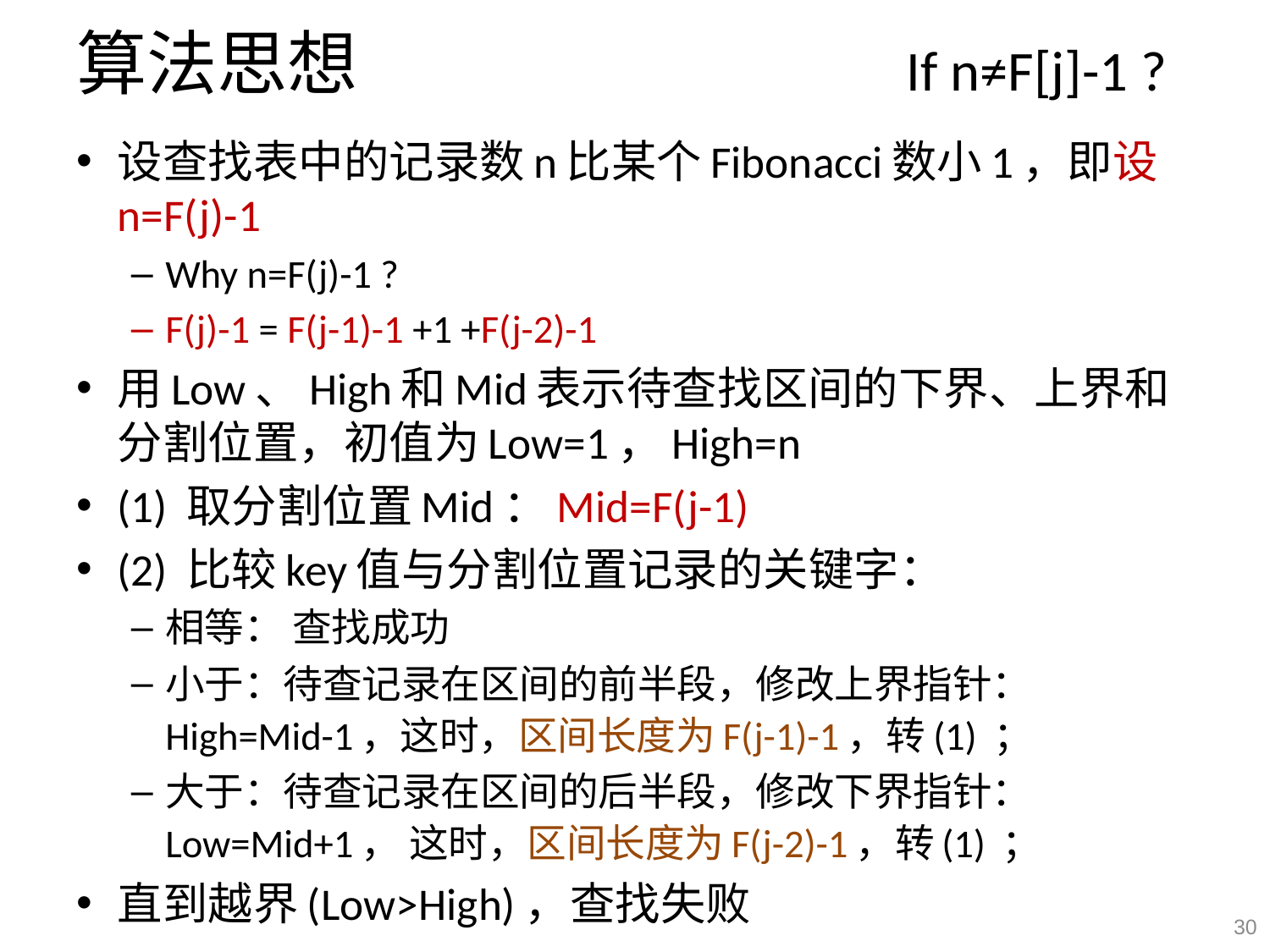

# 算法思想
If n≠F[j]-1 ?
设查找表中的记录数n比某个Fibonacci数小1，即设n=F(j)-1
Why n=F(j)-1 ?
F(j)-1 = F(j-1)-1 +1 +F(j-2)-1
用Low、High和Mid表示待查找区间的下界、上界和分割位置，初值为Low=1，High=n
(1) 取分割位置Mid：Mid=F(j-1)
(2) 比较key值与分割位置记录的关键字：
相等： 查找成功
小于：待查记录在区间的前半段，修改上界指针： High=Mid-1，这时，区间长度为F(j-1)-1，转(1) ；
大于：待查记录在区间的后半段，修改下界指针：Low=Mid+1， 这时，区间长度为F(j-2)-1，转(1) ；
直到越界(Low>High)，查找失败

30